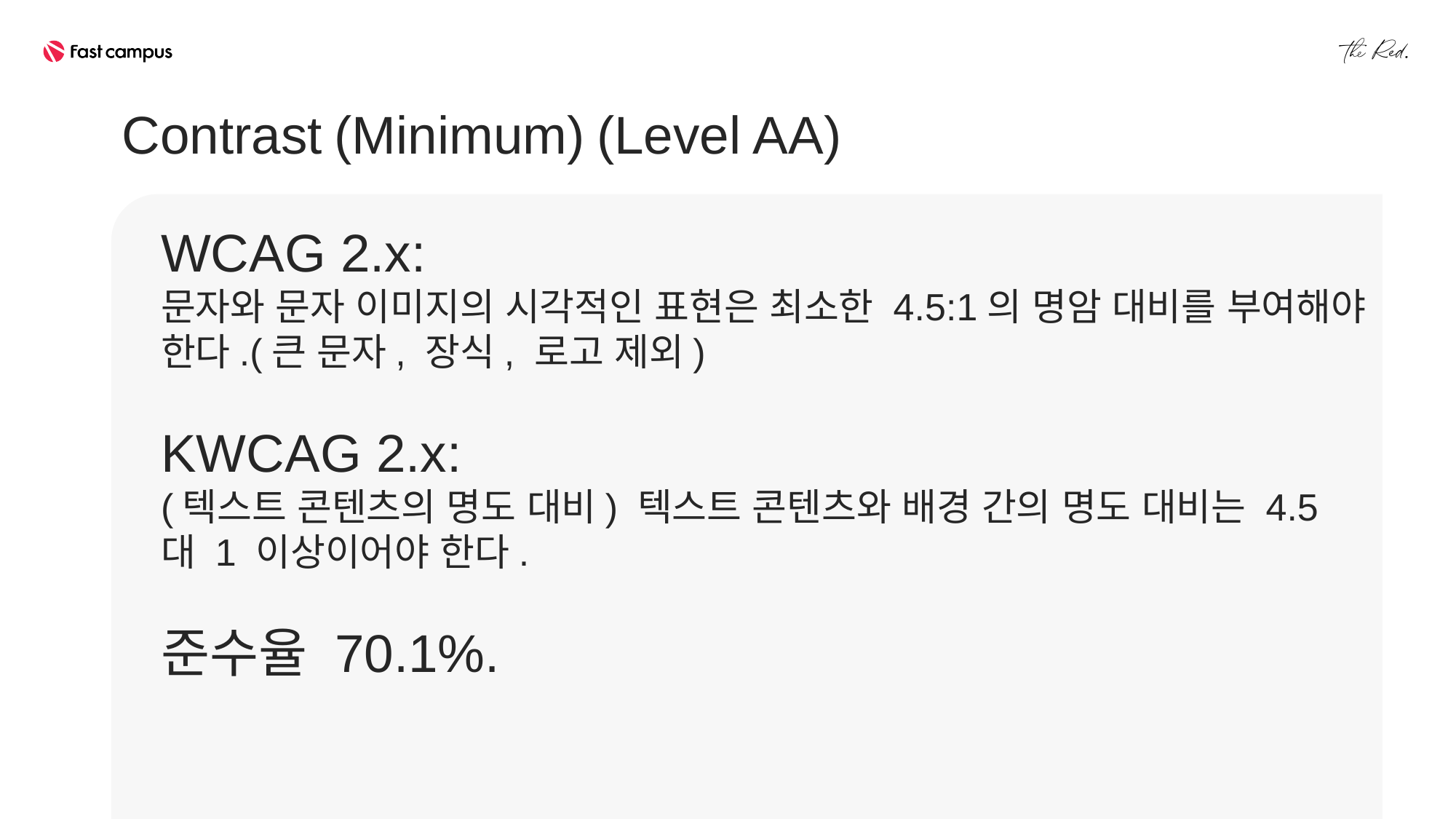

Contrast (Minimum) (Level AA)
WCAG 2.x:
문자와 문자 이미지의 시각적인 표현은 최소한 4.5:1의 명암 대비를 부여해야 한다.(큰 문자, 장식, 로고 제외)

KWCAG 2.x:
(텍스트 콘텐츠의 명도 대비) 텍스트 콘텐츠와 배경 간의 명도 대비는 4.5 대 1 이상이어야 한다.

준수율 70.1%.